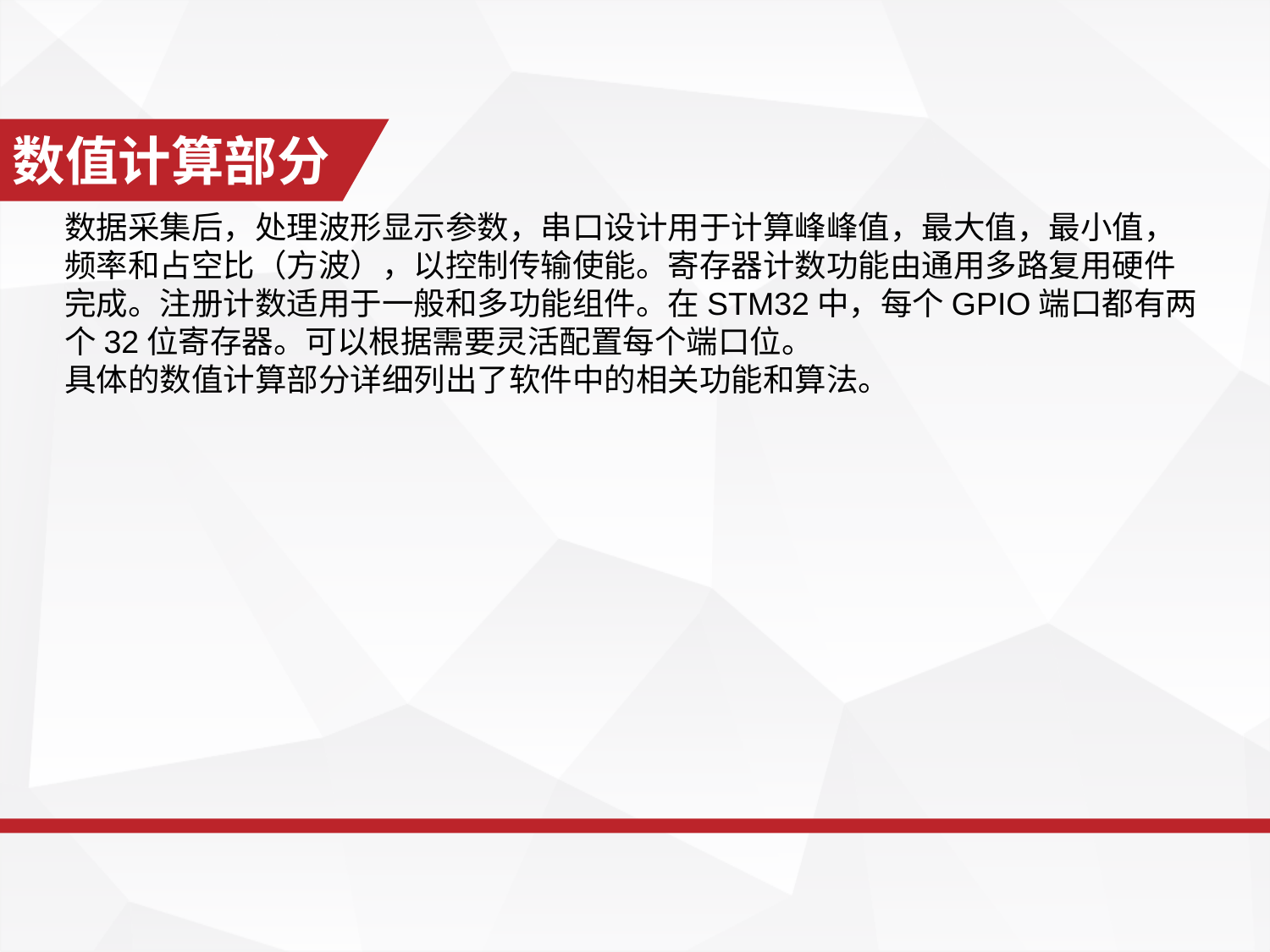

数值计算部分
数据采集后，处理波形显示参数，串口设计用于计算峰峰值，最大值，最小值，频率和占空比（方波），以控制传输使能。寄存器计数功能由通用多路复用硬件完成。注册计数适用于一般和多功能组件。在STM32中，每个GPIO端口都有两个32位寄存器。可以根据需要灵活配置每个端口位。
具体的数值计算部分详细列出了软件中的相关功能和算法。